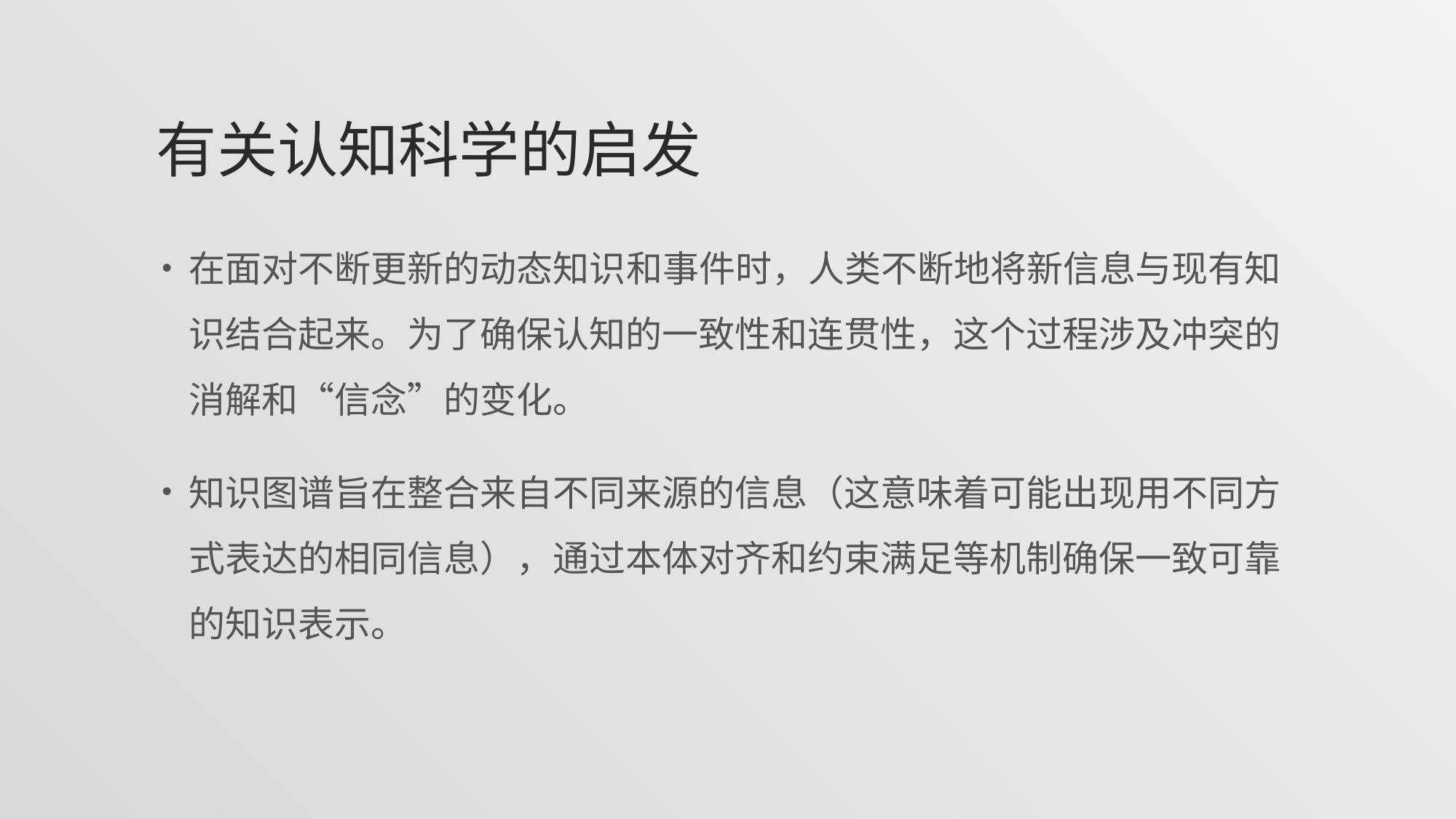

# 有关认知科学的启发
在面对不断更新的动态知识和事件时，人类不断地将新信息与现有知识结合起来。为了确保认知的一致性和连贯性，这个过程涉及冲突的消解和“信念”的变化。
知识图谱旨在整合来自不同来源的信息（这意味着可能出现用不同方式表达的相同信息），通过本体对齐和约束满足等机制确保一致可靠的知识表示。